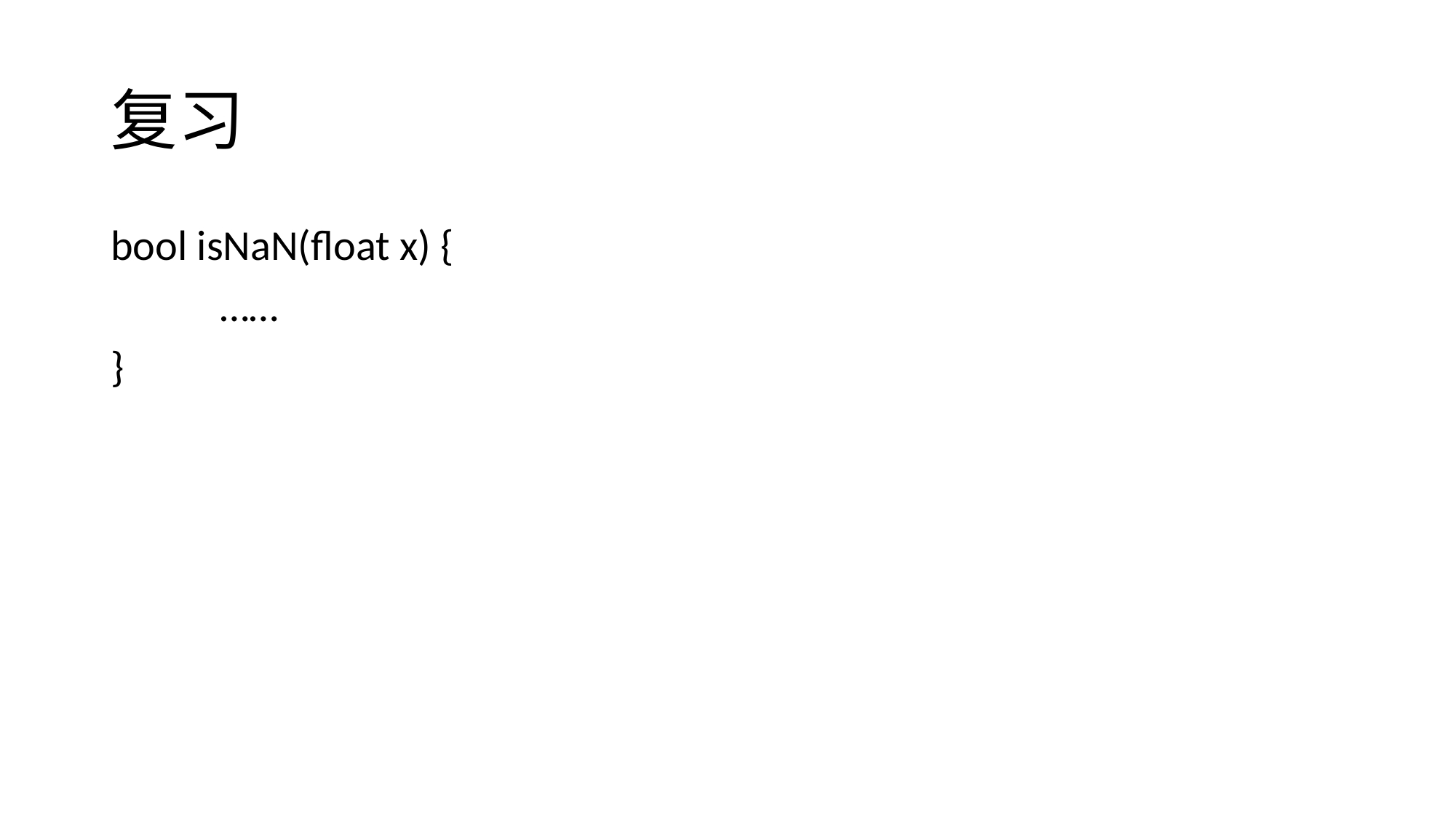

# 复习
bool isNaN(float x) {
	……
}